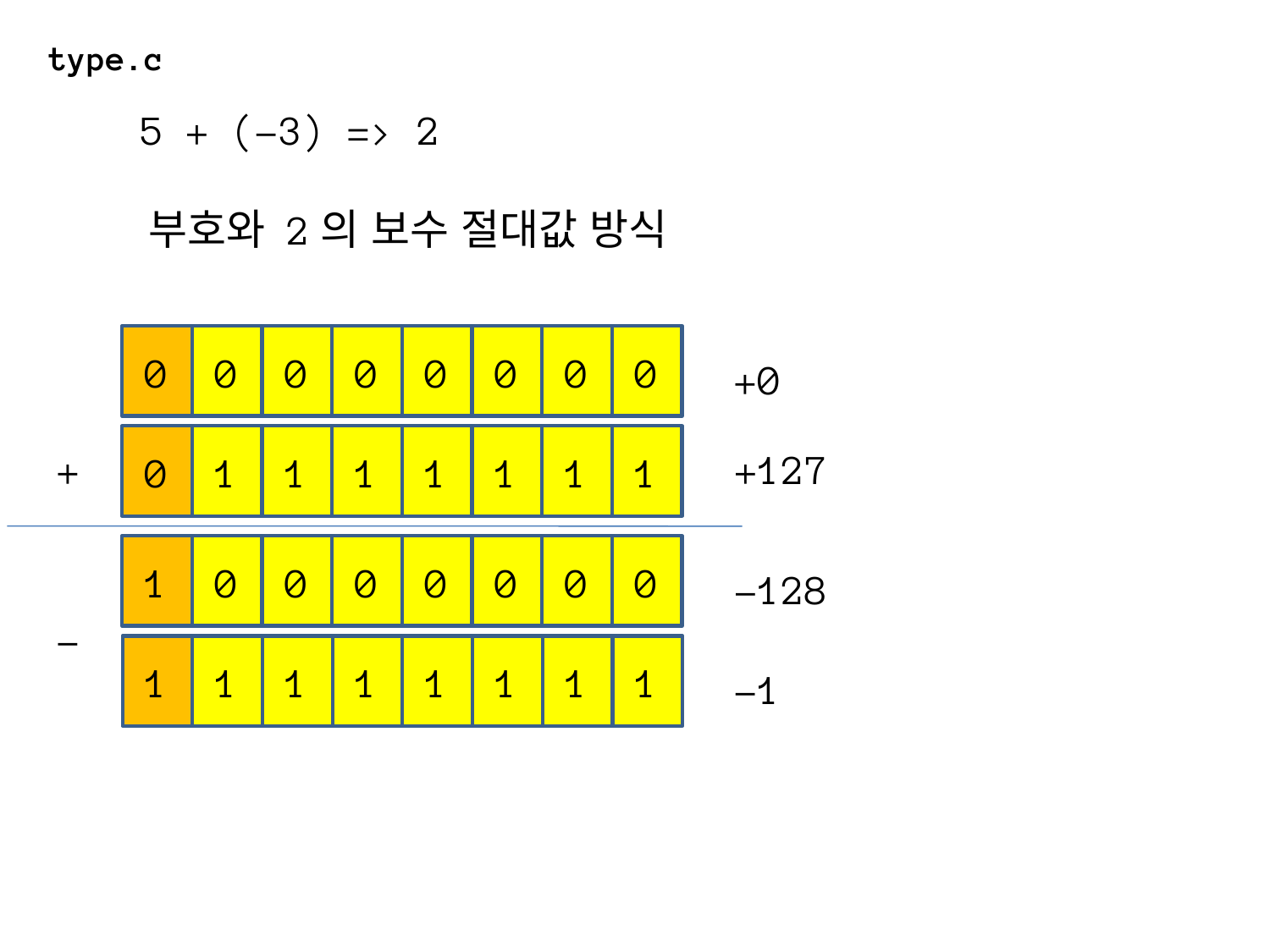

type.c
5 + (-3) => 2
부호와 2의 보수 절대값 방식
0
0
0
0
0
0
0
0
+0
0
1
1
1
1
1
1
1
+
+127
1
0
0
0
0
0
0
0
-128
-
1
1
1
1
1
1
1
1
-1